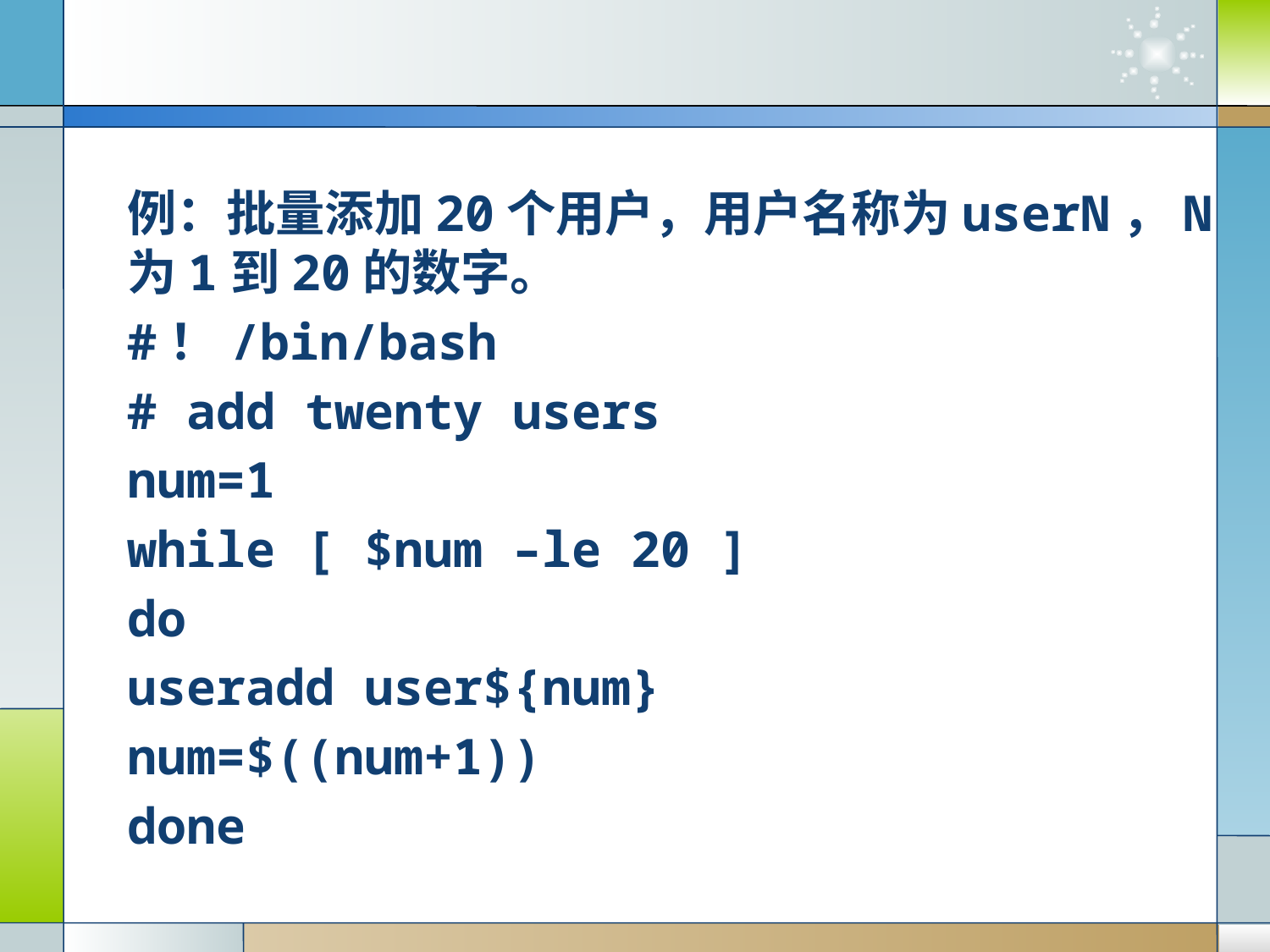

#
例：批量添加20个用户，用户名称为userN，N为1到20的数字。
#！/bin/bash
# add twenty users
num=1
while [ $num –le 20 ]
do
useradd user${num}
num=$((num+1))
done